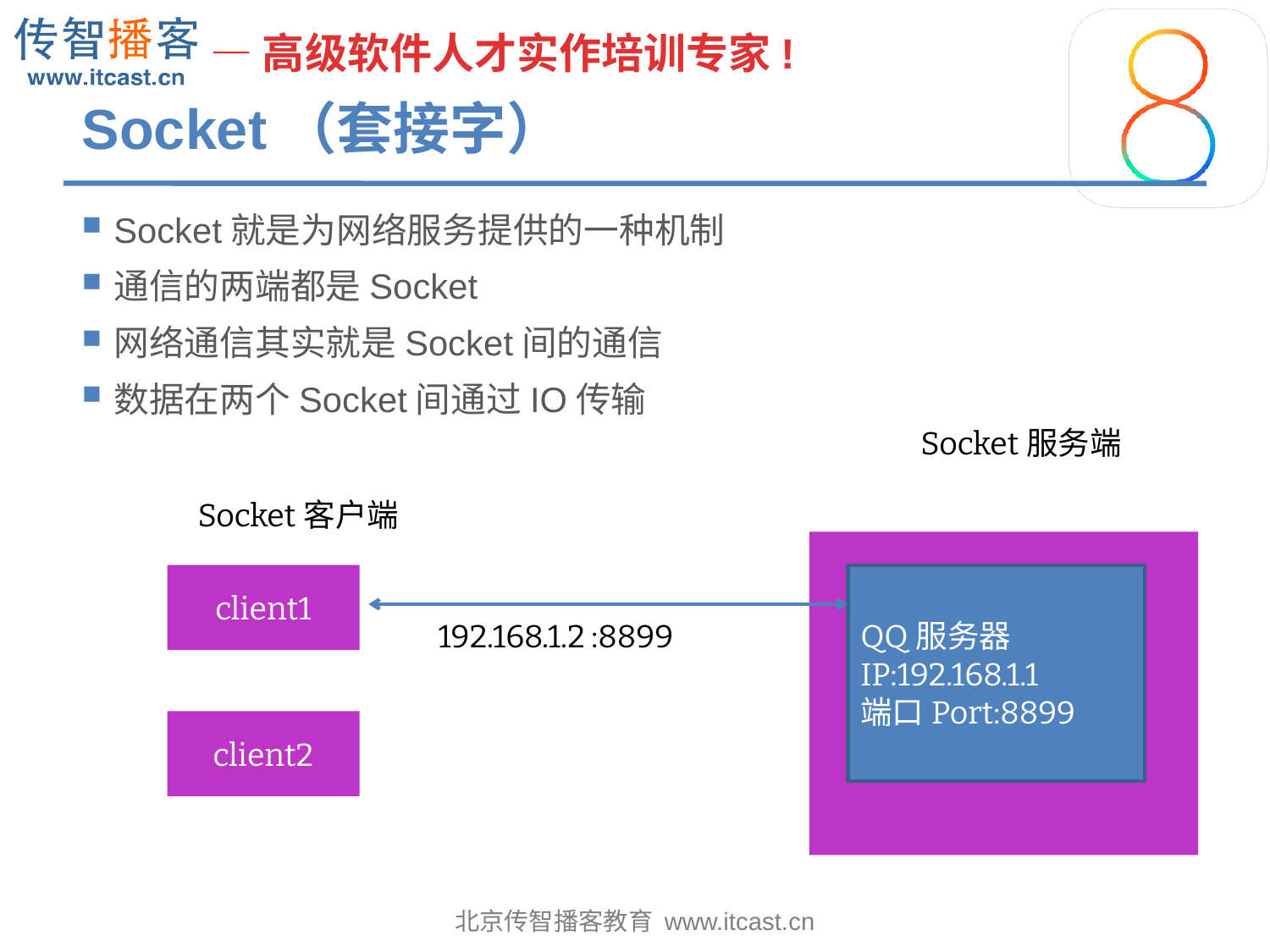

# Socket（套接字）
Socket就是为网络服务提供的一种机制
通信的两端都是Socket
网络通信其实就是Socket间的通信
数据在两个Socket间通过IO传输
Socket服务端
Socket客户端
服务器
client1
QQ服务器
IP:192.168.1.1
端口Port:8899
192.168.1.2 :8899
client2